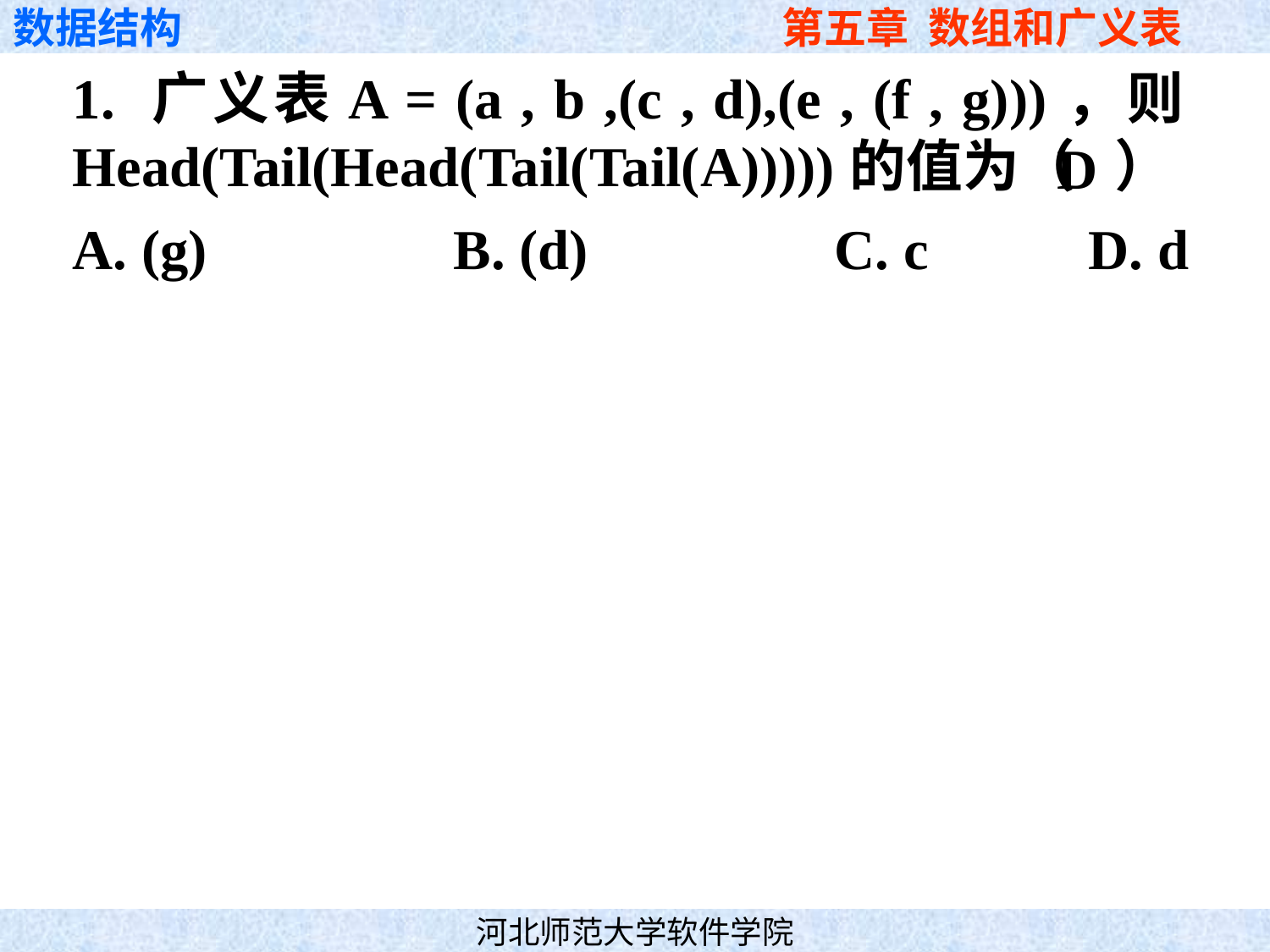

1. 广义表A = (a , b ,(c , d),(e , (f , g)))，则Head(Tail(Head(Tail(Tail(A)))))的值为（   ）
A. (g)		B. (d)		C. c		D. d
D